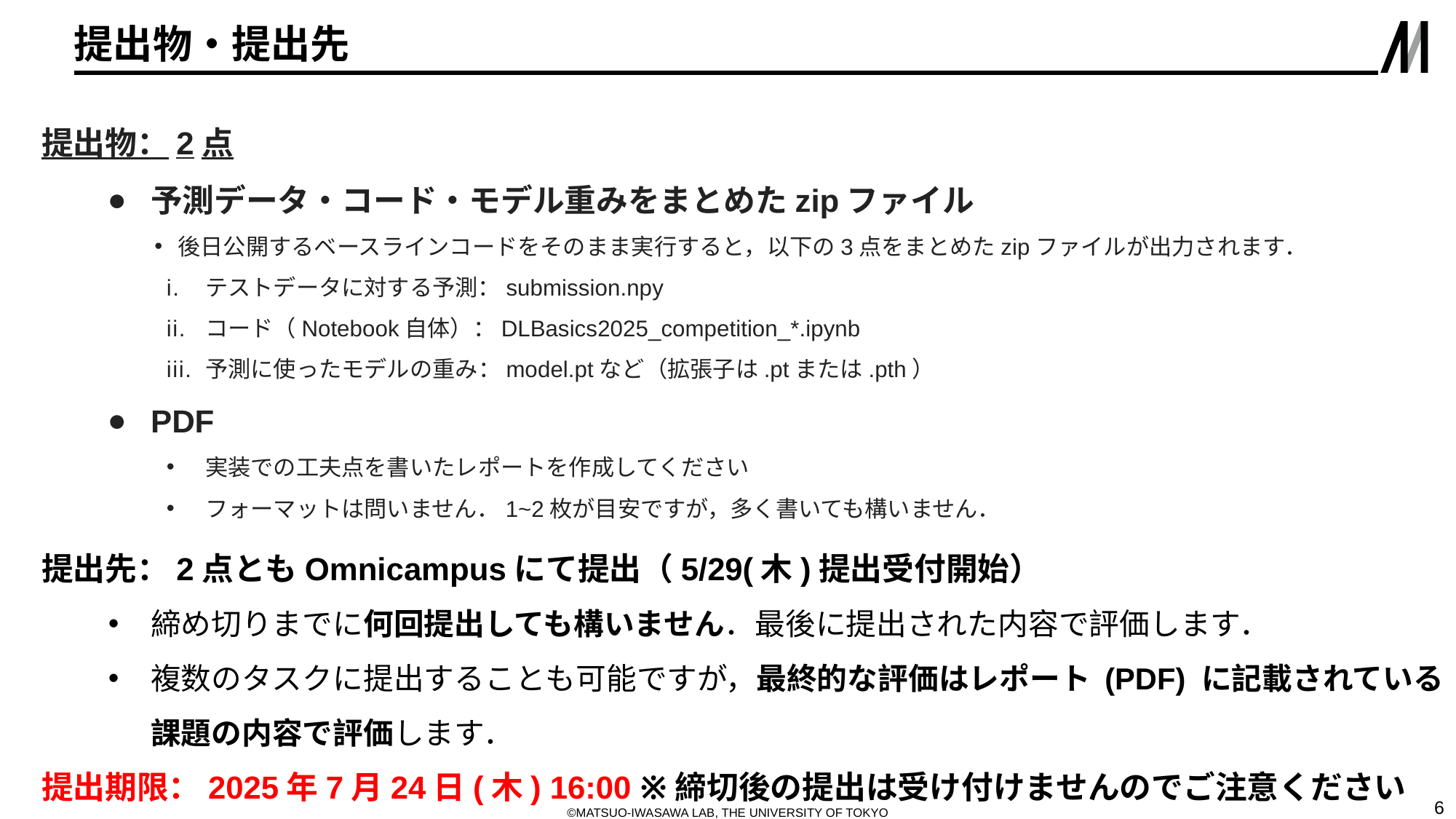

# 提出物・提出先
提出物：2点
予測データ・コード・モデル重みをまとめたzipファイル
後日公開するベースラインコードをそのまま実行すると，以下の3点をまとめたzipファイルが出力されます．
テストデータに対する予測：submission.npy
コード（Notebook自体）：DLBasics2025_competition_*.ipynb
予測に使ったモデルの重み：model.ptなど（拡張子は.ptまたは.pth）
PDF
実装での工夫点を書いたレポートを作成してください
フォーマットは問いません．1~2枚が目安ですが，多く書いても構いません．

提出先：2点ともOmnicampusにて提出（5/29(木)提出受付開始）
締め切りまでに何回提出しても構いません．最後に提出された内容で評価します．
複数のタスクに提出することも可能ですが，最終的な評価はレポート (PDF) に記載されている課題の内容で評価します．

提出期限：2025年7月24日(木) 16:00 ※締切後の提出は受け付けませんのでご注意ください